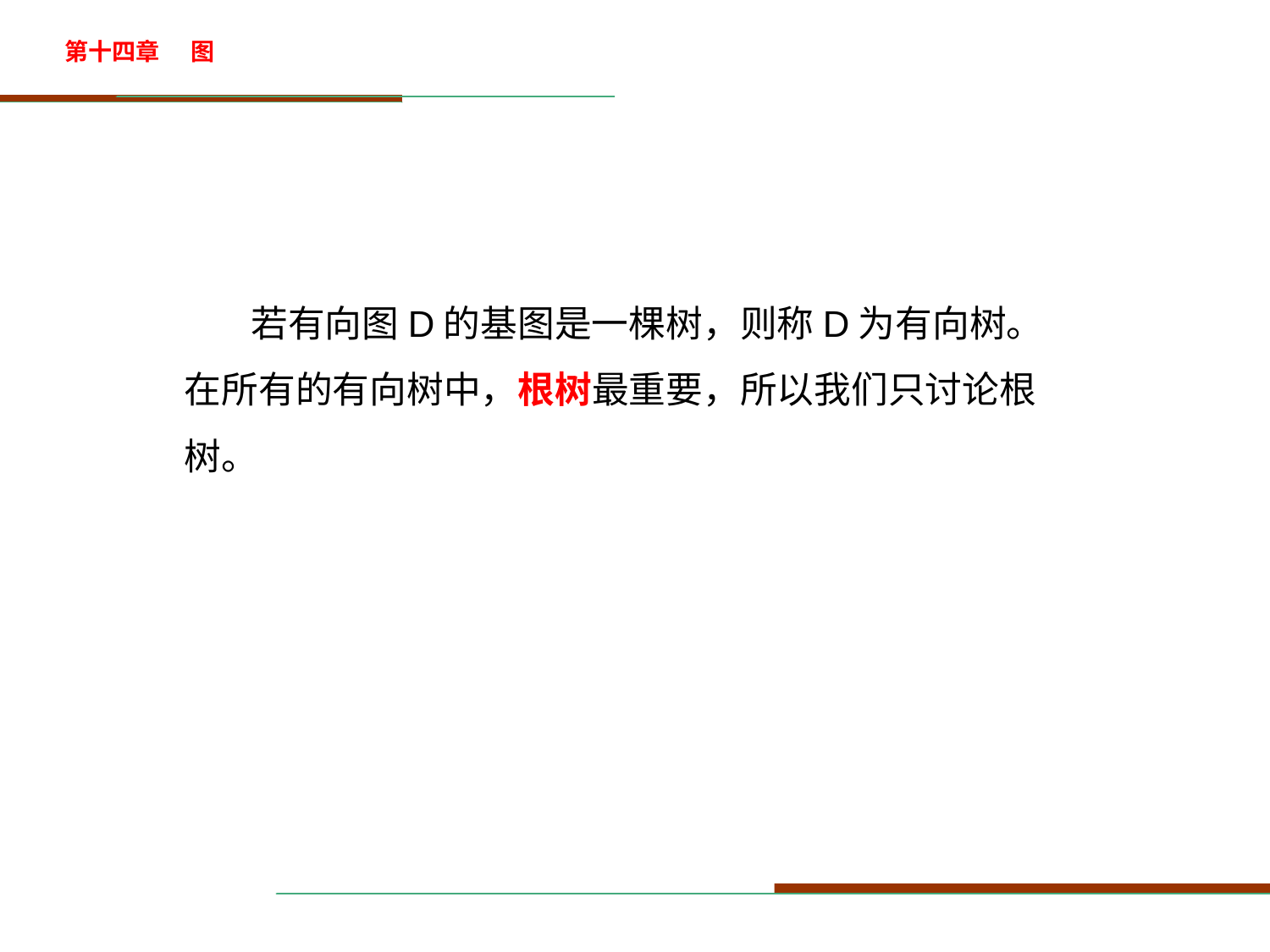

若有向图D的基图是一棵树，则称D为有向树。在所有的有向树中，根树最重要，所以我们只讨论根树。